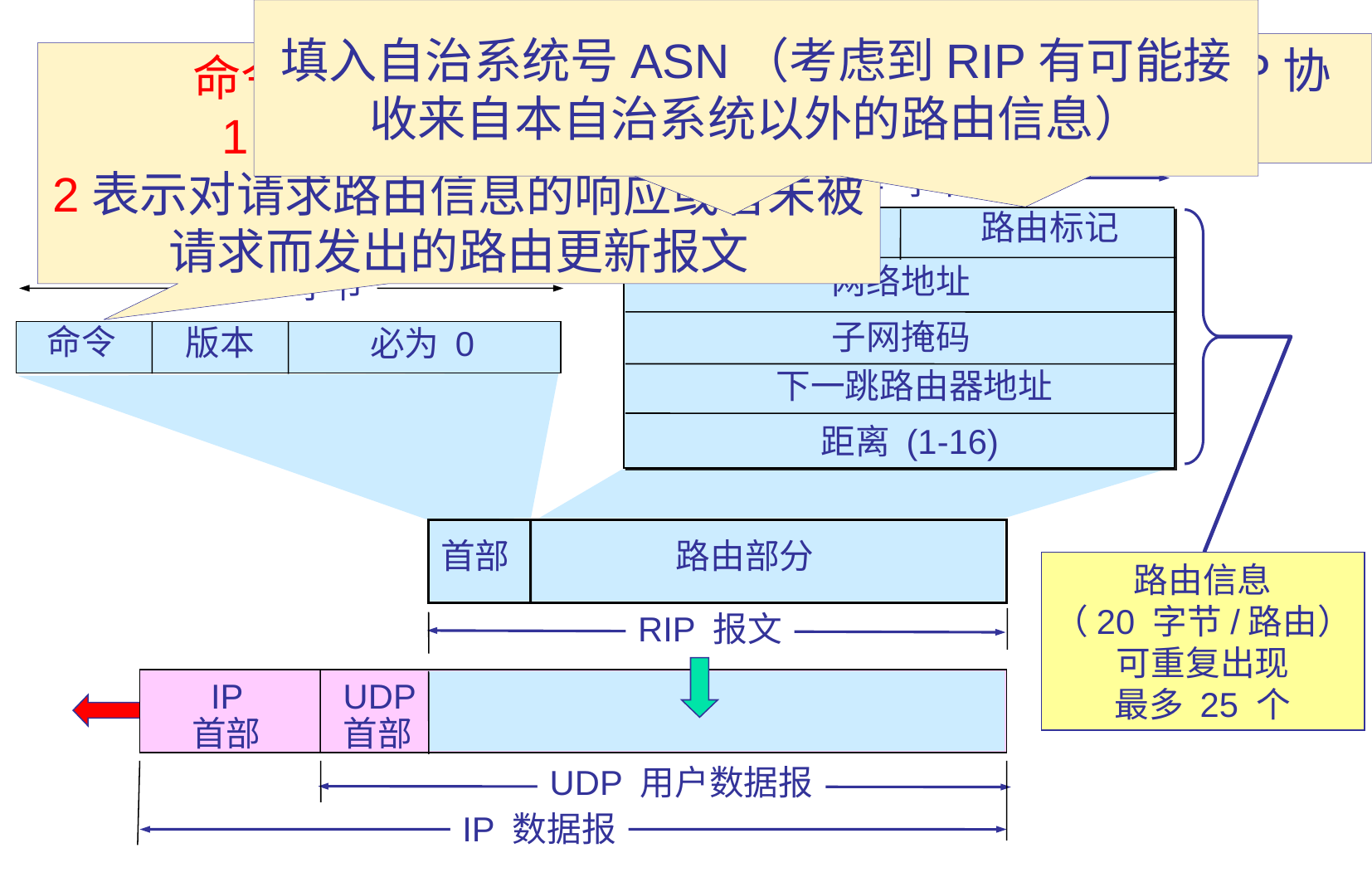

填入自治系统号ASN（考虑到RIP有可能接收来自本自治系统以外的路由信息）
# 3. RIP2 协议的报文格式
用来标志所使用的地址协议（若是IP协议，这个字段值为2）
命令字段指出报文的意义
1表示请求路由信息；
2表示对请求路由信息的响应或者未被请求而发出的路由更新报文
 4 字节

路由标记
地址族标识符

网络地址

 4 字节

子网掩码

命令
版本
必为 0

下一跳路由器地址

距离 (1-16)

首部
路由部分
路由信息
（20 字节/路由）
可重复出现
最多 25 个
RIP 报文

  IP
首部
UDP
首部

UDP 用户数据报

IP 数据报